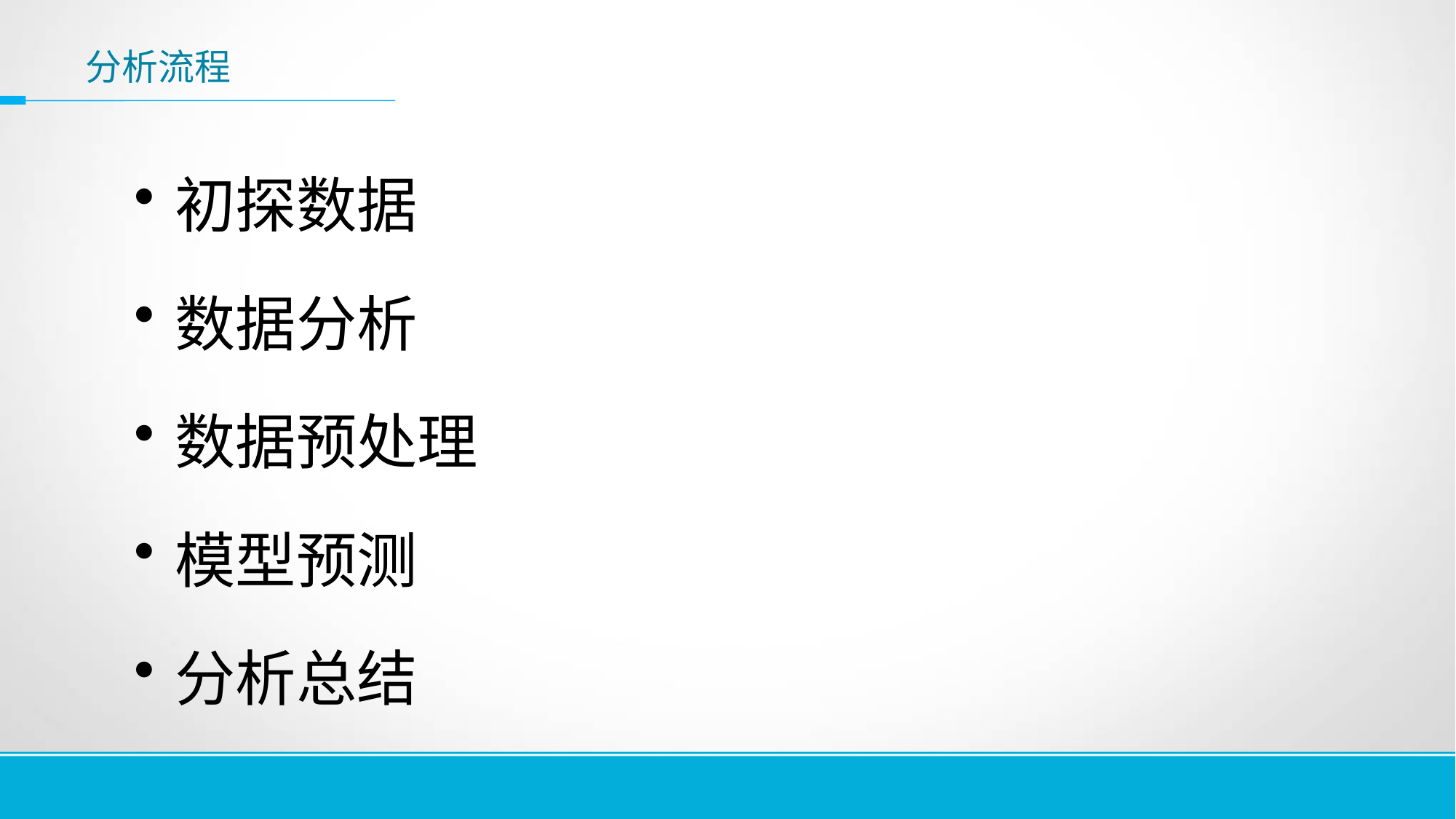

# 分析流程
初探数据
数据分析
数据预处理
模型预测
分析总结